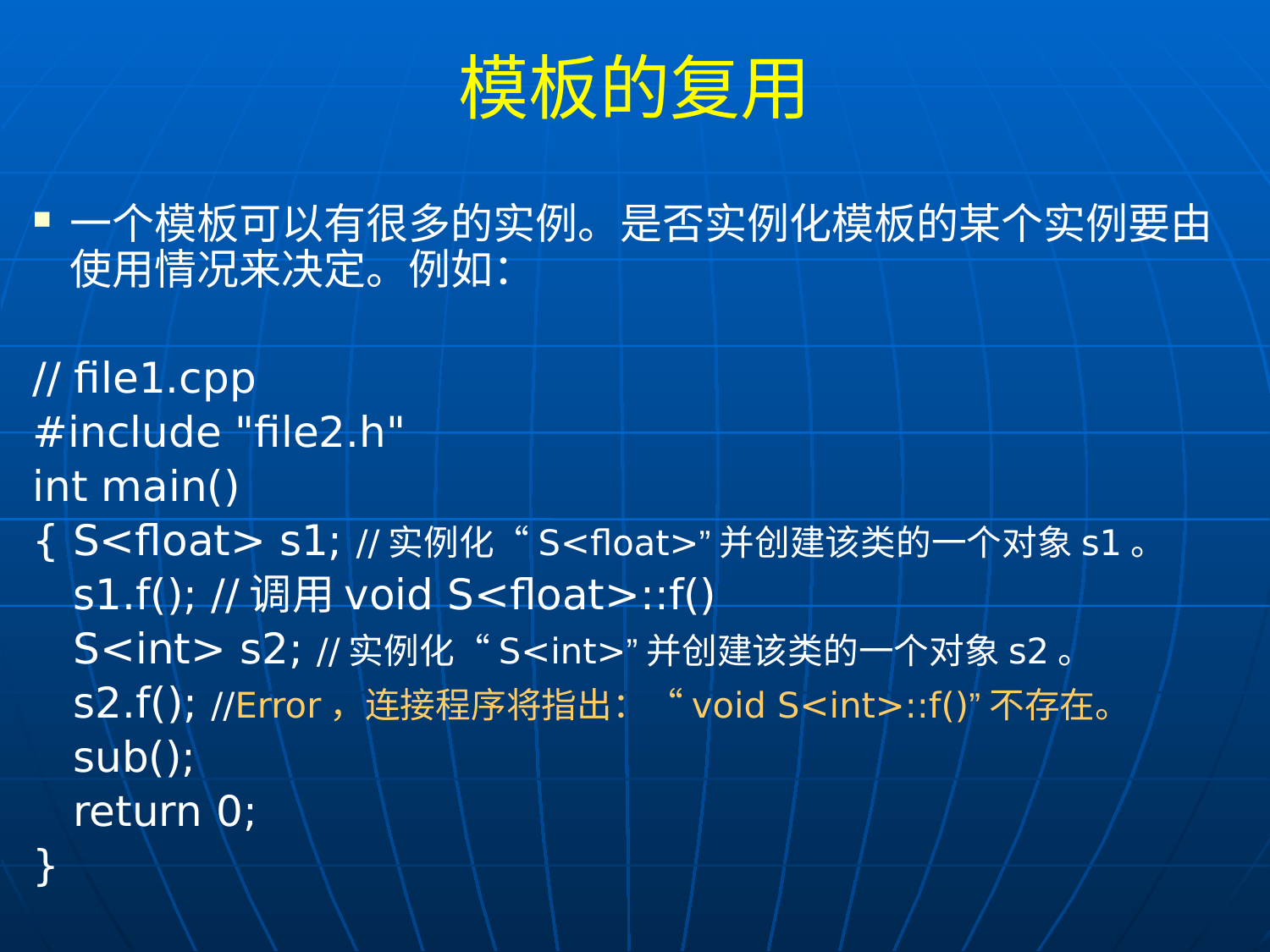

# 模板的复用
一个模板可以有很多的实例。是否实例化模板的某个实例要由使用情况来决定。例如：

// file1.cpp
#include "file2.h"
int main()
{ S<float> s1; //实例化“S<float>”并创建该类的一个对象s1。
   s1.f(); //调用void S<float>::f()
   S<int> s2; //实例化“S<int>”并创建该类的一个对象s2。
   s2.f(); //Error，连接程序将指出：“void S<int>::f()”不存在。
   sub();
   return 0;
}